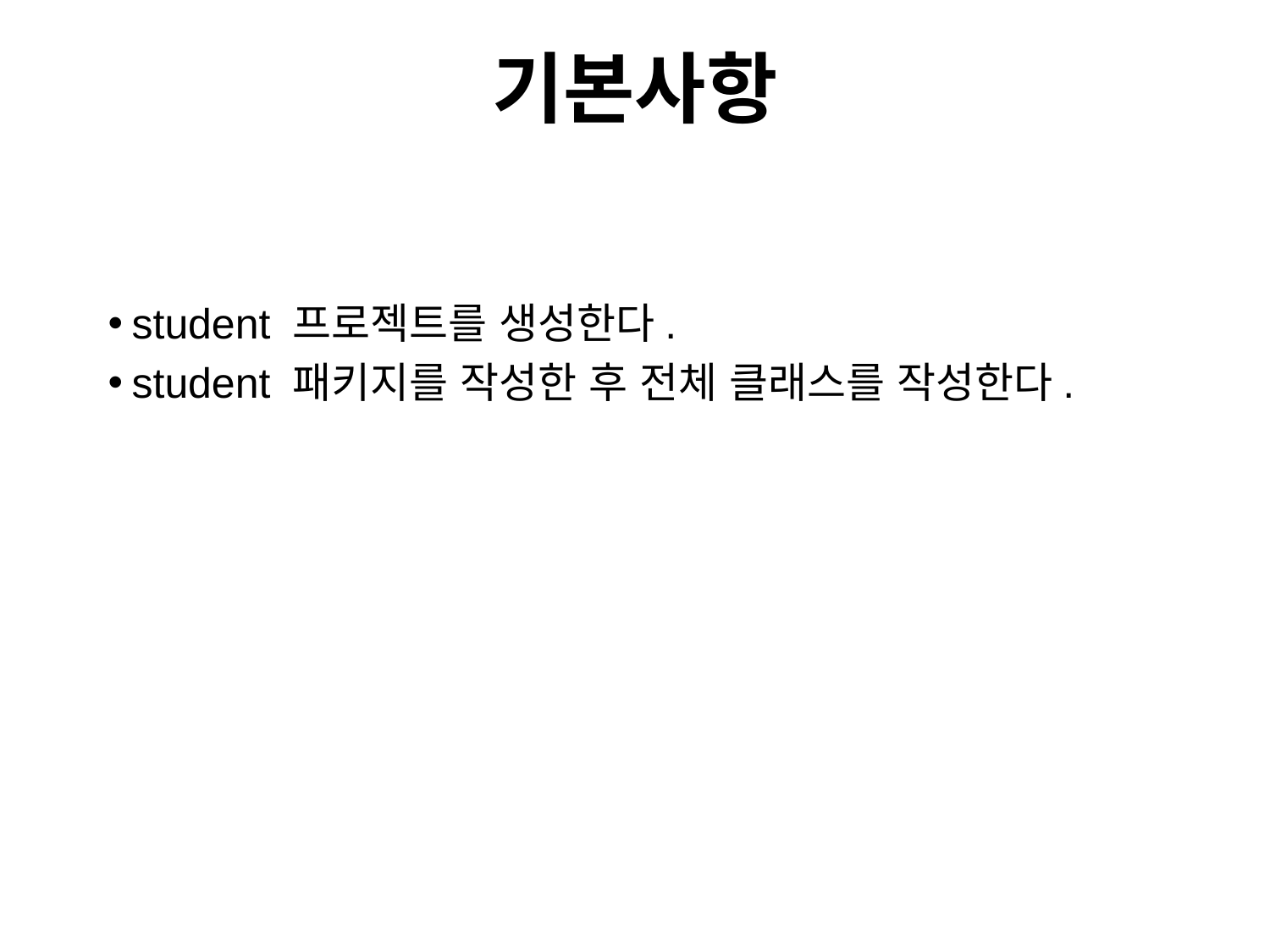

# 기본사항
student 프로젝트를 생성한다.
student 패키지를 작성한 후 전체 클래스를 작성한다.